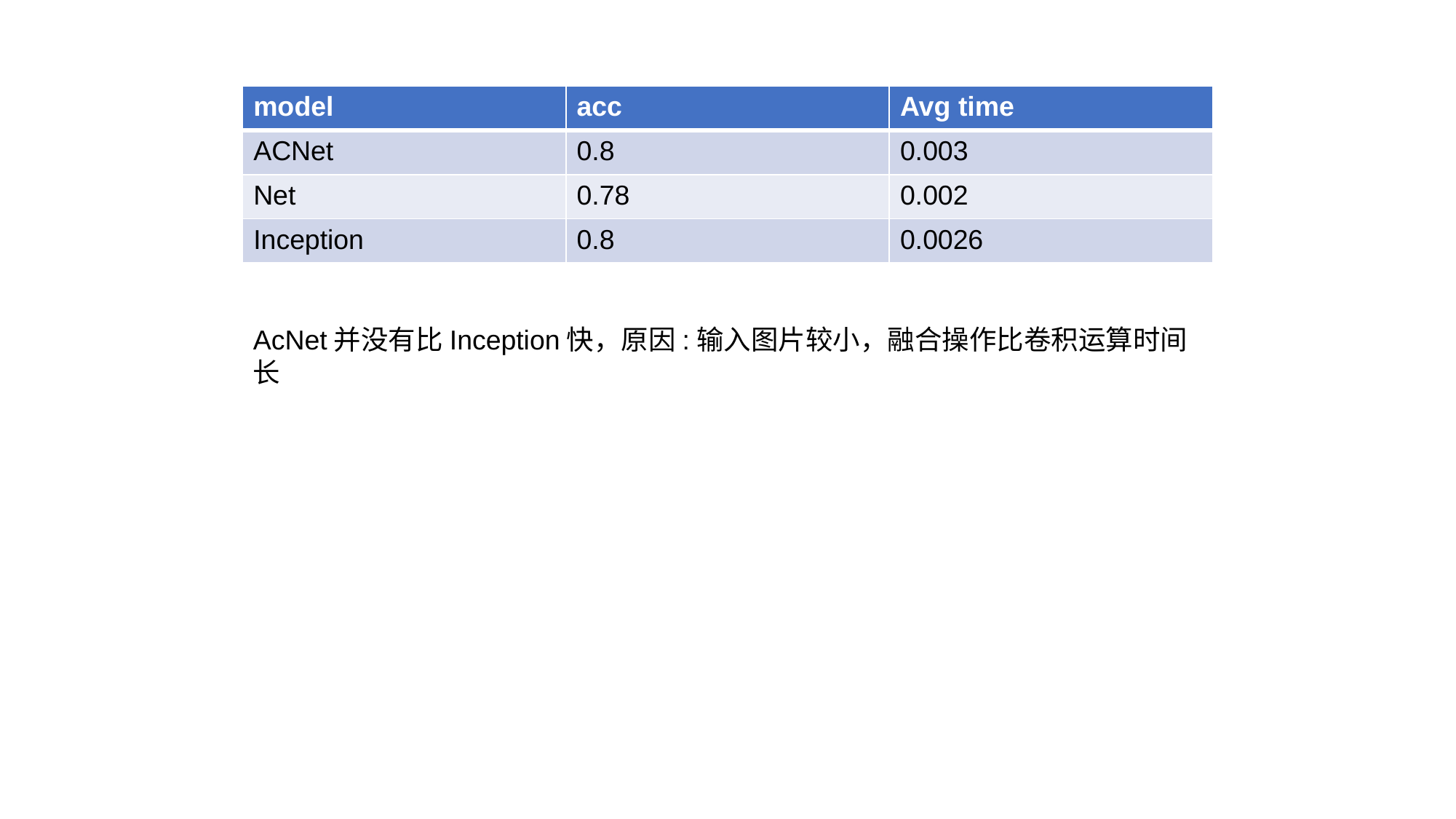

| model | acc | Avg time |
| --- | --- | --- |
| ACNet | 0.8 | 0.003 |
| Net | 0.78 | 0.002 |
| Inception | 0.8 | 0.0026 |
AcNet并没有比Inception快，原因:输入图片较小，融合操作比卷积运算时间长